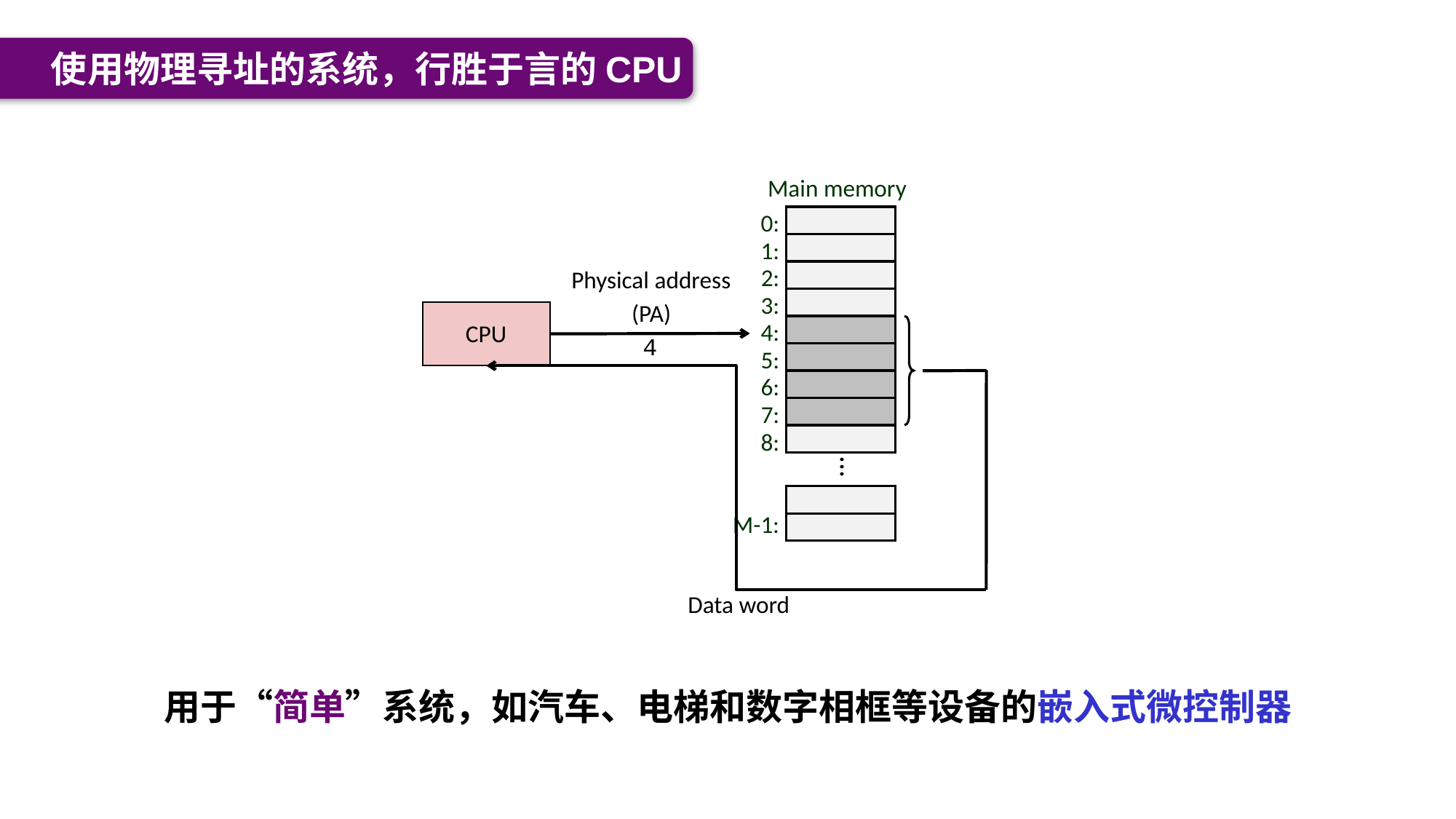

使用物理寻址的系统，行胜于言的CPU
Main memory
0:

1:

Physical address
(PA)
2:

3:

CPU
4:

4
5:

6:

7:

8:
...

M-1:

Data word
用于“简单”系统，如汽车、电梯和数字相框等设备的嵌入式微控制器